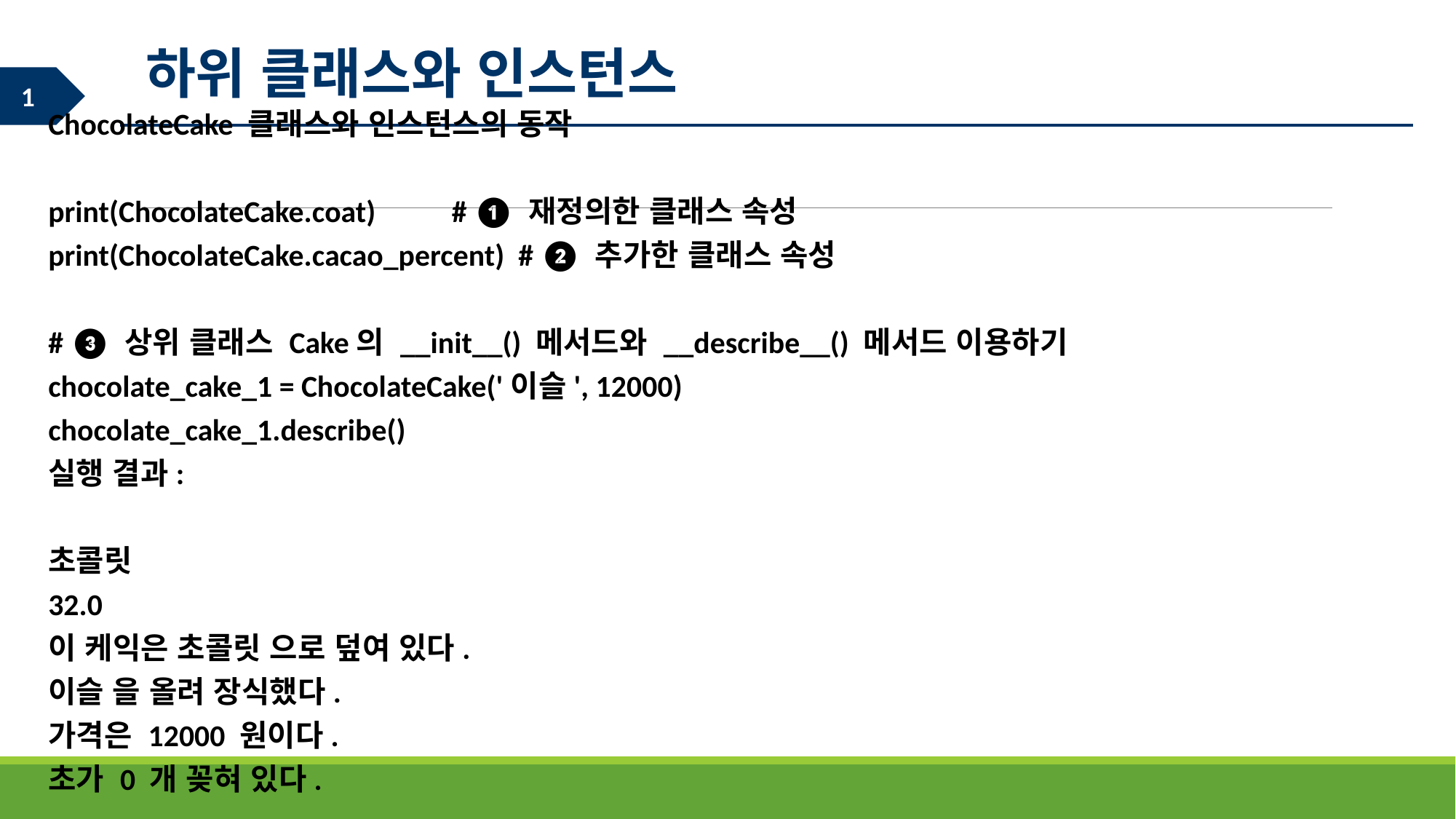

하위 클래스와 인스턴스
ChocolateCake 클래스와 인스턴스의 동작

print(ChocolateCake.coat)           # ❶ 재정의한 클래스 속성
print(ChocolateCake.cacao_percent)  # ❷ 추가한 클래스 속성

# ❸ 상위 클래스 Cake의 __init__() 메서드와 __describe__() 메서드 이용하기
chocolate_cake_1 = ChocolateCake('이슬', 12000)
chocolate_cake_1.describe()
실행 결과:

초콜릿
32.0
이 케익은 초콜릿 으로 덮여 있다.
이슬 을 올려 장식했다.
가격은 12000 원이다.
초가 0 개 꽂혀 있다.